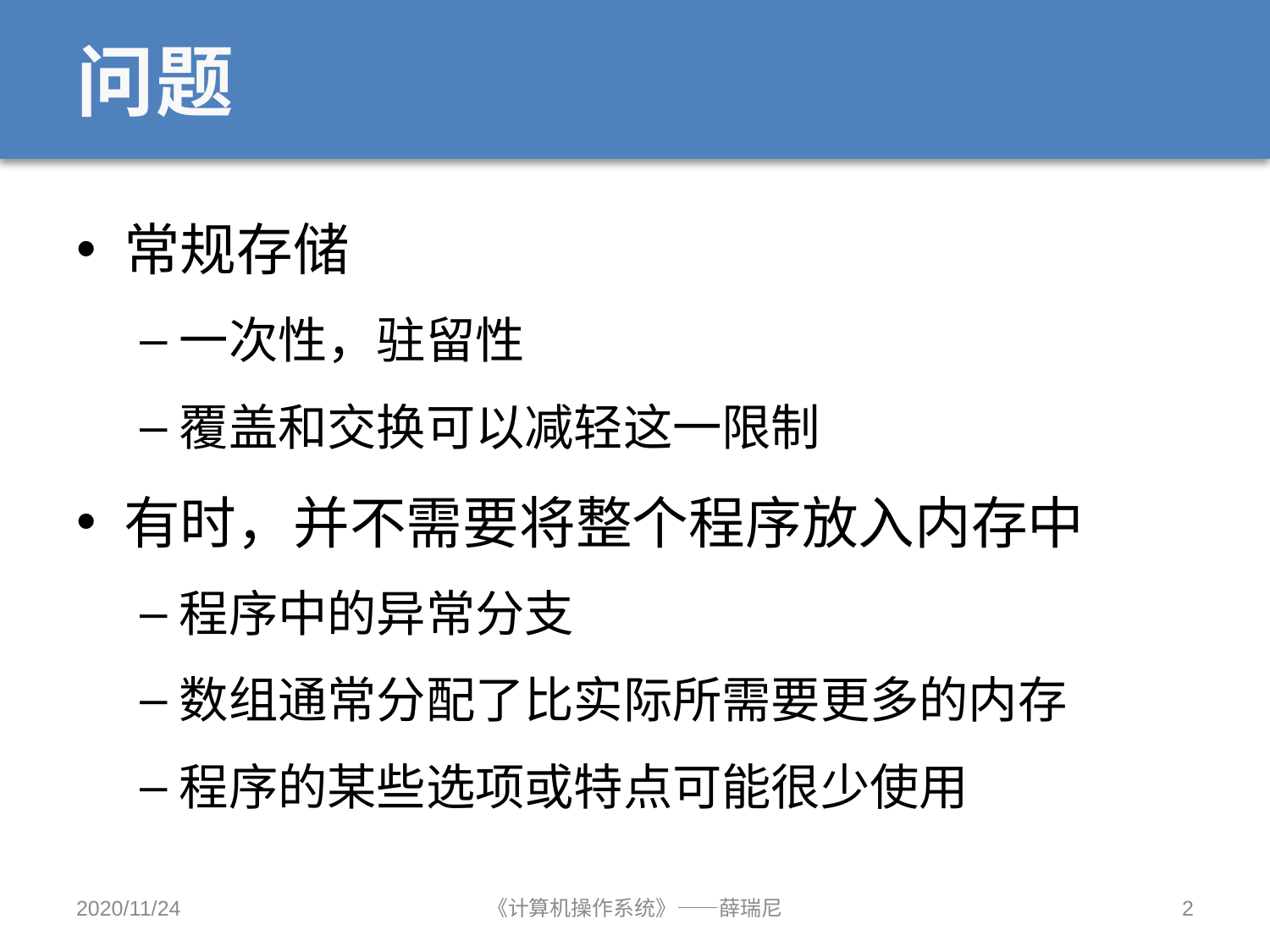

# 问题
常规存储
一次性，驻留性
覆盖和交换可以减轻这一限制
有时，并不需要将整个程序放入内存中
程序中的异常分支
数组通常分配了比实际所需要更多的内存
程序的某些选项或特点可能很少使用
2020/11/24
《计算机操作系统》——薛瑞尼
2